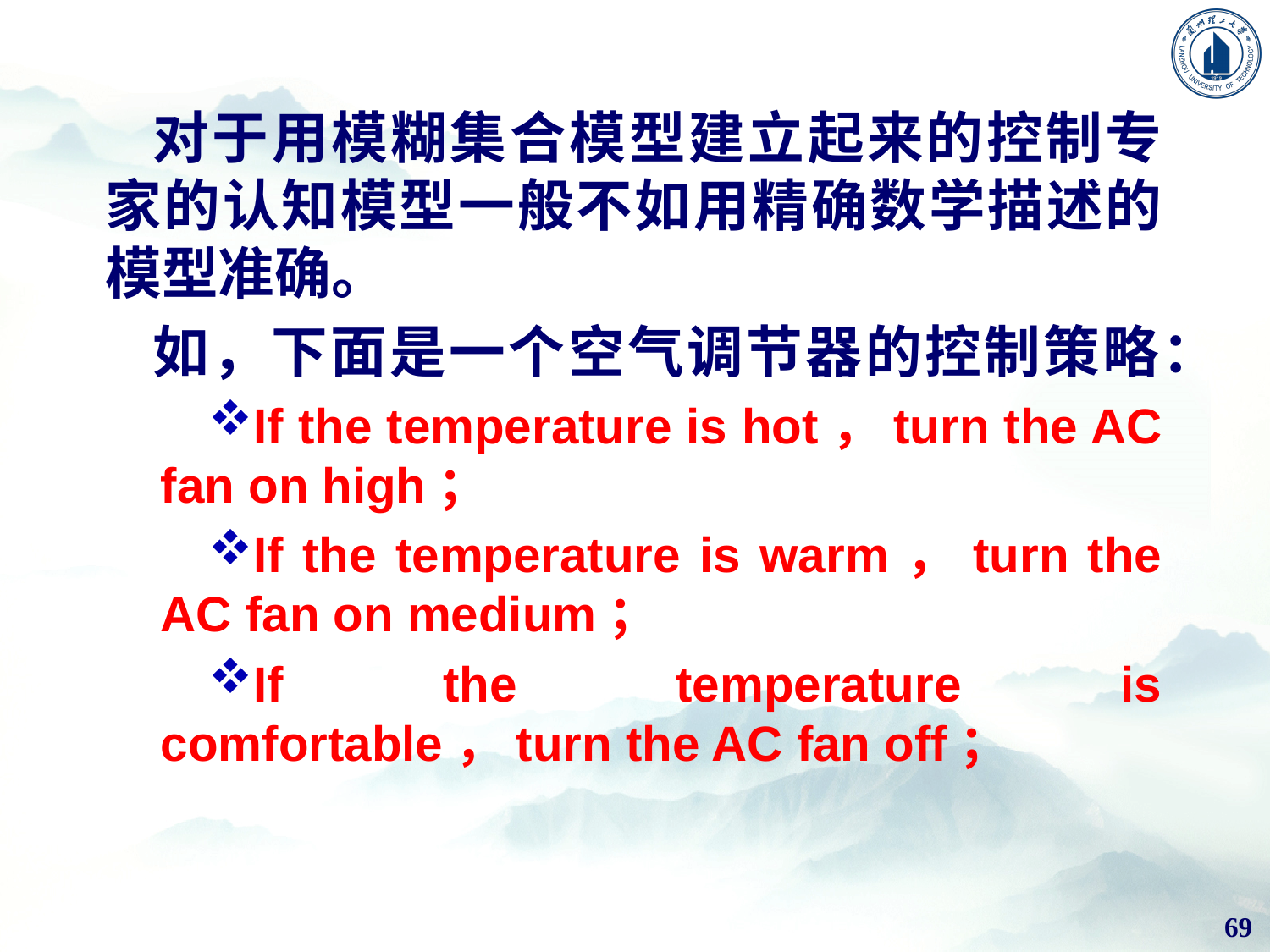

对于用模糊集合模型建立起来的控制专家的认知模型一般不如用精确数学描述的模型准确。
如，下面是一个空气调节器的控制策略：
If the temperature is hot，turn the AC fan on high；
If the temperature is warm，turn the AC fan on medium；
If the temperature is comfortable，turn the AC fan off；
69